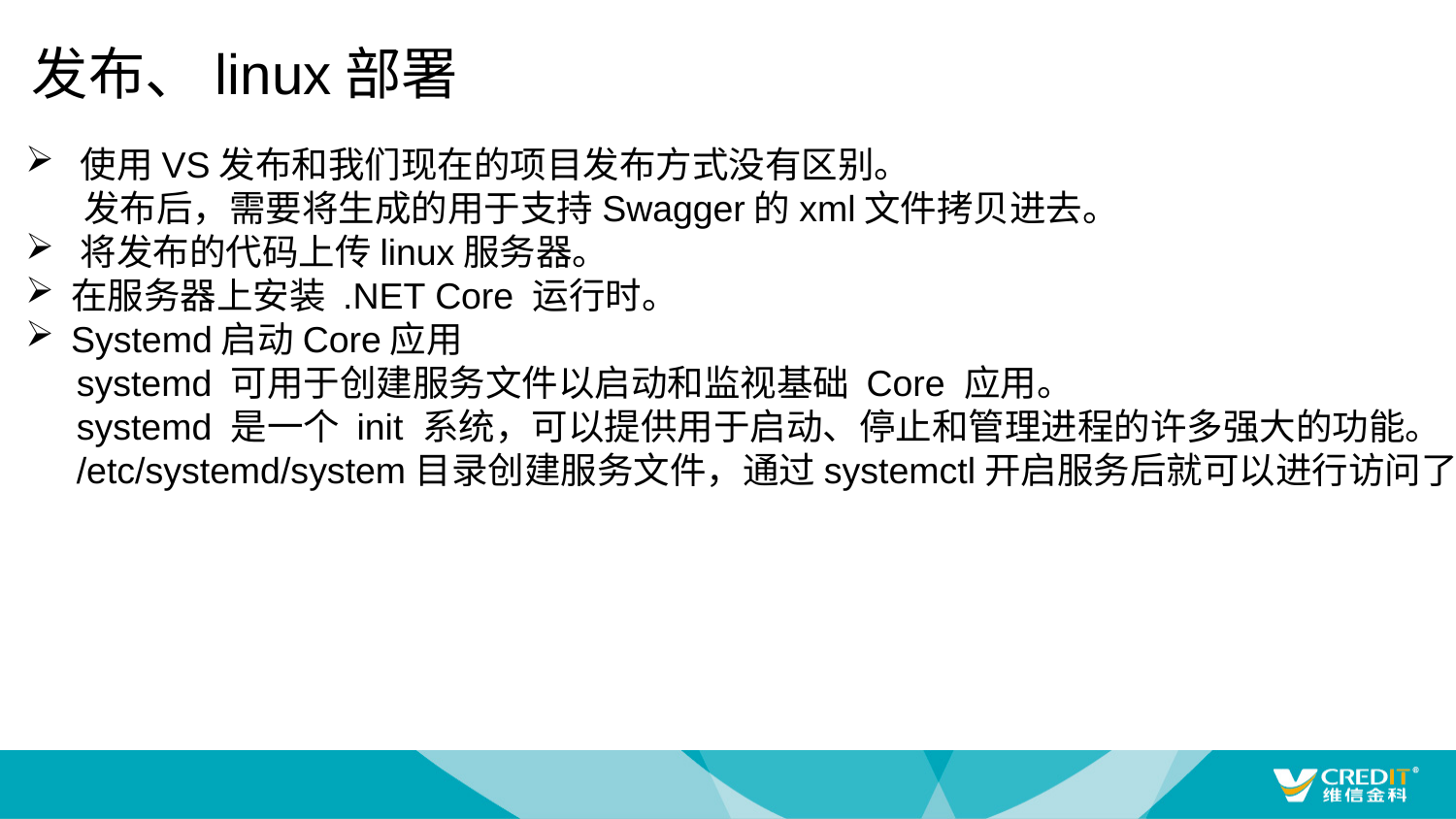

发布、linux部署
使用VS发布和我们现在的项目发布方式没有区别。
      发布后，需要将生成的用于支持Swagger的xml文件拷贝进去。
将发布的代码上传linux服务器。
在服务器上安装 .NET Core 运行时。
Systemd启动Core应用
     systemd 可用于创建服务文件以启动和监视基础 Core 应用。
     systemd 是一个 init 系统，可以提供用于启动、停止和管理进程的许多强大的功能。
     /etc/systemd/system目录创建服务文件，通过systemctl开启服务后就可以进行访问了。